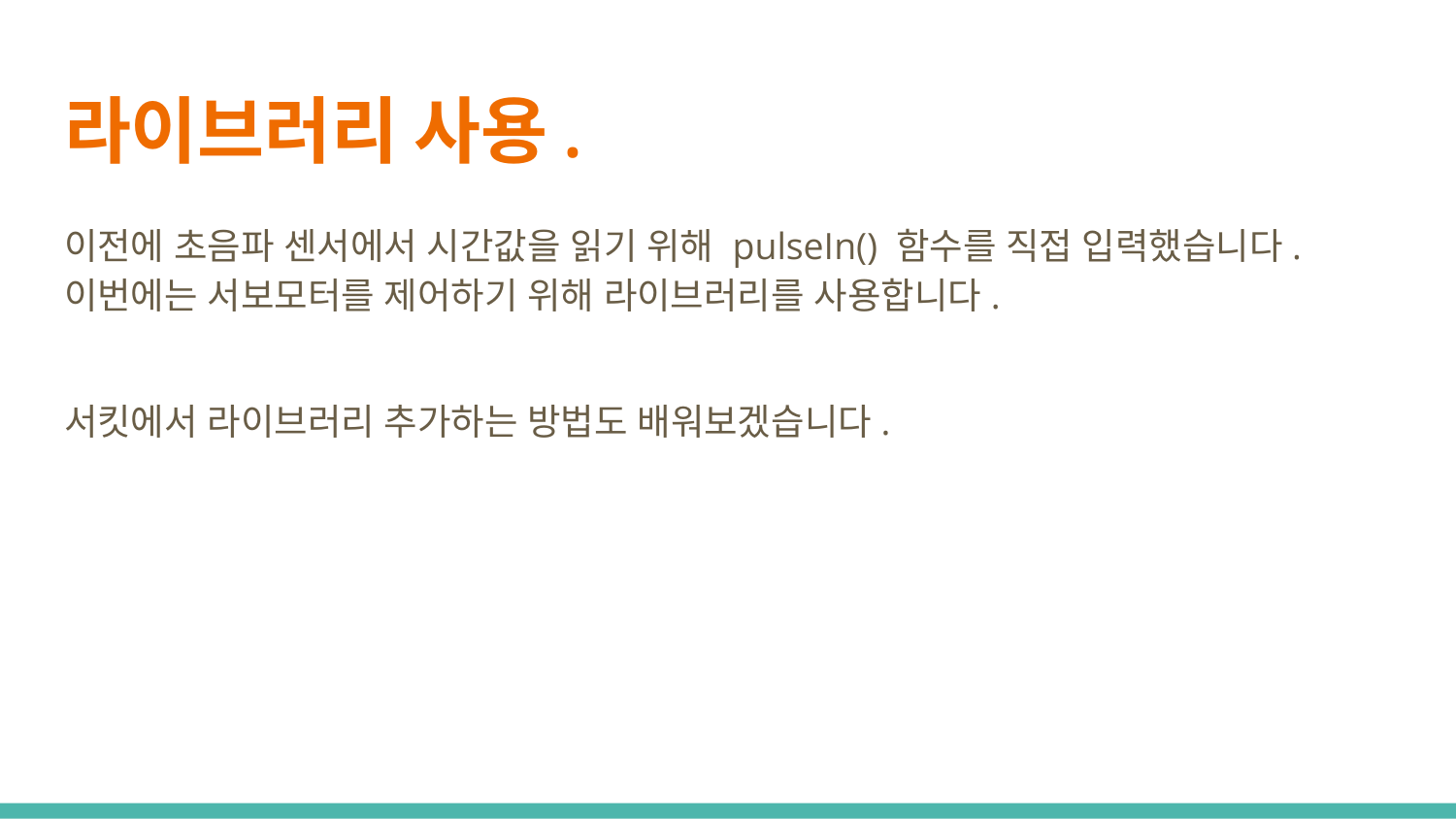

# 라이브러리 사용.
이전에 초음파 센서에서 시간값을 읽기 위해 pulseIn() 함수를 직접 입력했습니다.
이번에는 서보모터를 제어하기 위해 라이브러리를 사용합니다.
서킷에서 라이브러리 추가하는 방법도 배워보겠습니다.